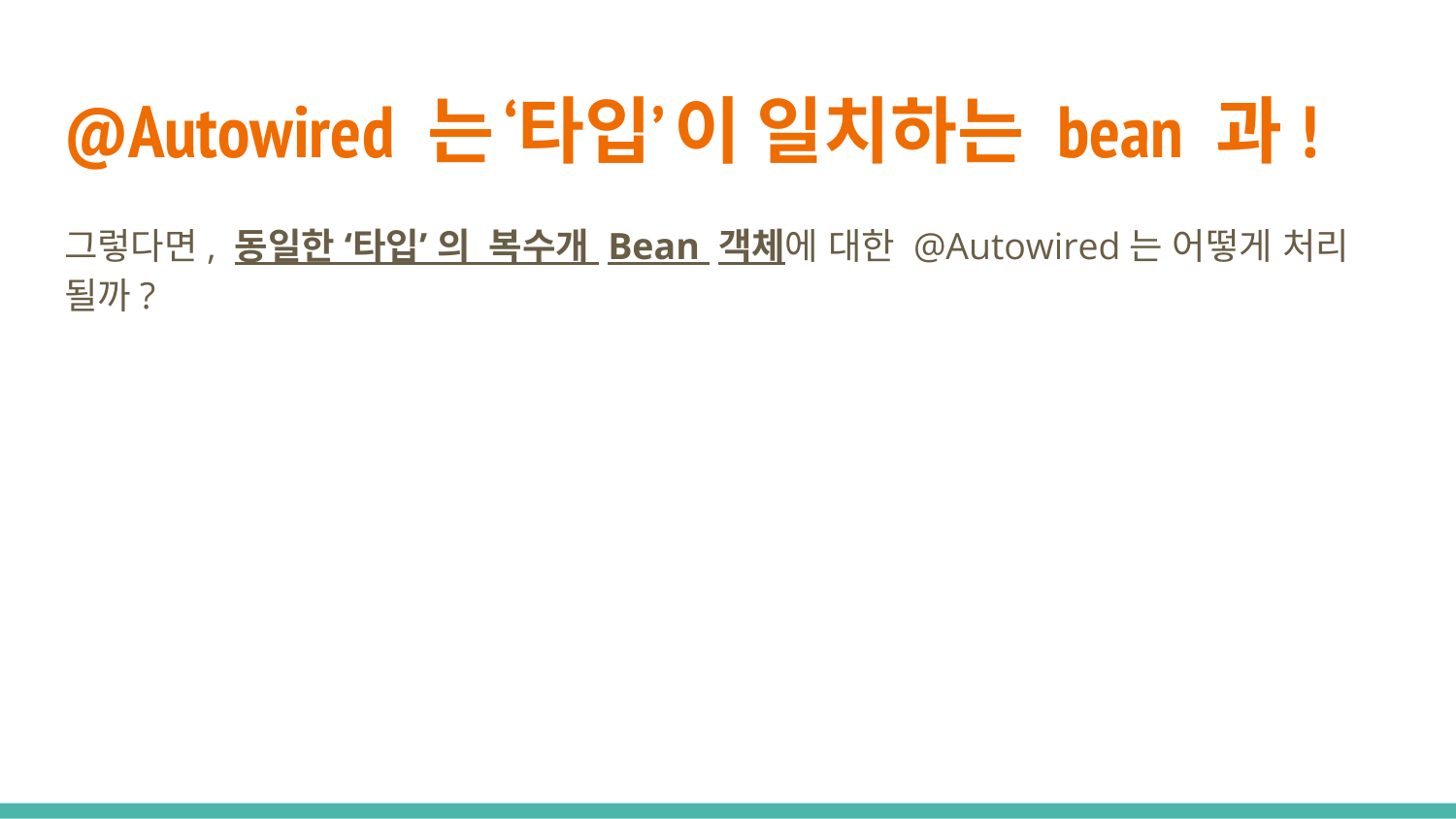

# @Autowired 는 ‘타입’ 이 일치하는 bean 과!
그렇다면, 동일한 ‘타입’ 의  복수개 Bean 객체에 대한 @Autowired는 어떻게 처리 될까?